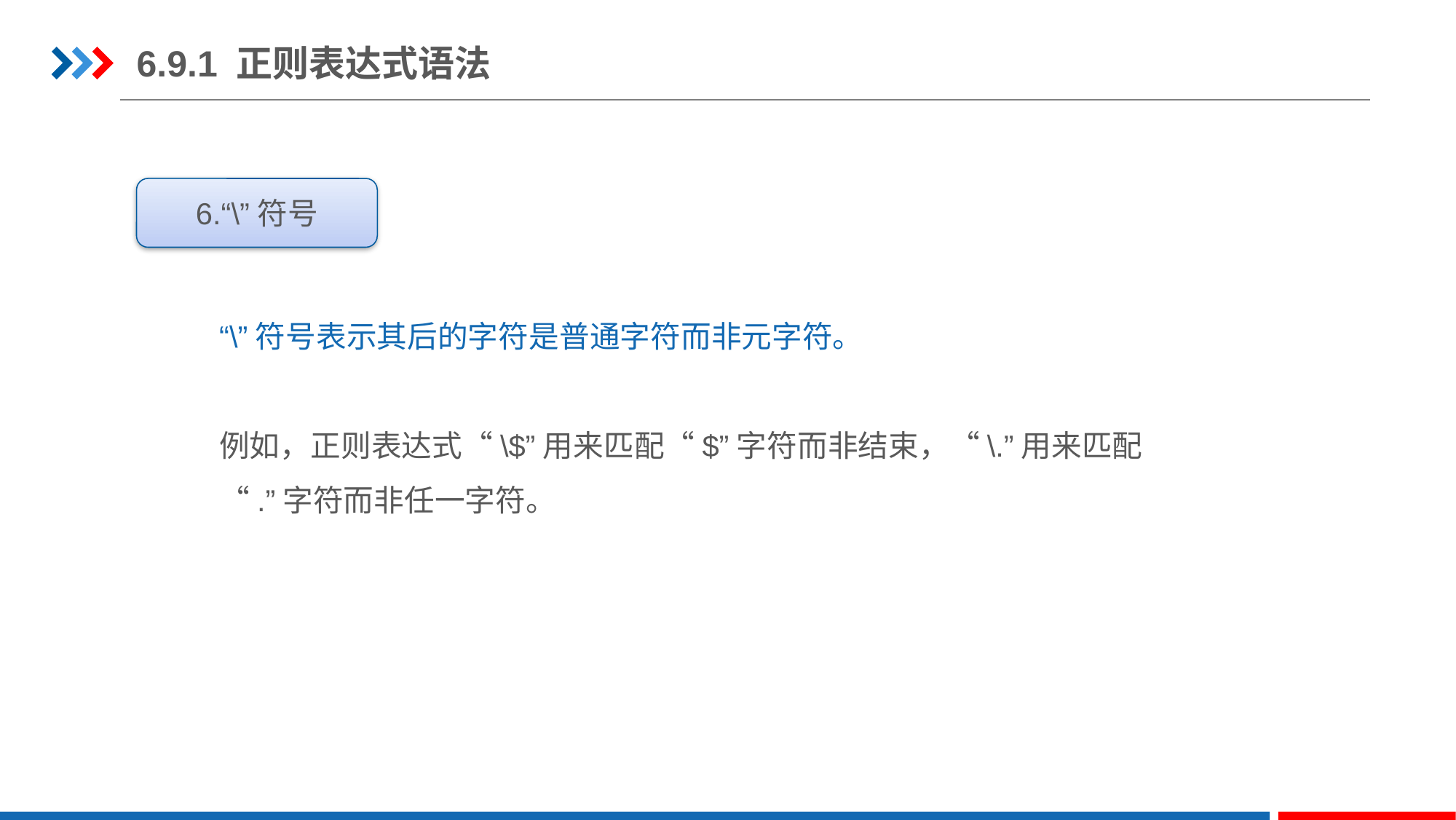

6.9.1 正则表达式语法
6.“\”符号
“\”符号表示其后的字符是普通字符而非元字符。

例如，正则表达式“\$”用来匹配“$”字符而非结束，“\.”用来匹配“.”字符而非任一字符。